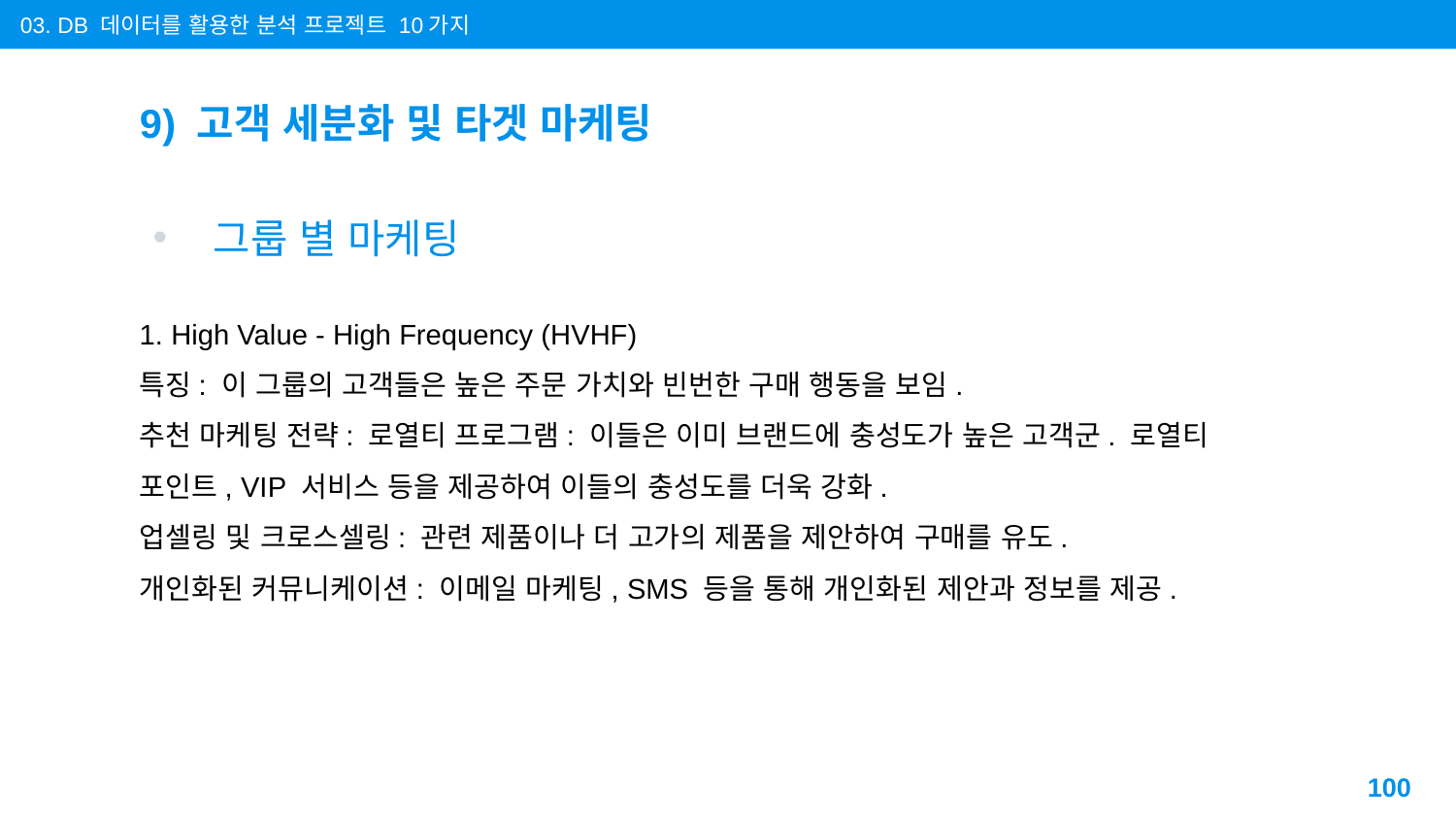

03. DB 데이터를 활용한 분석 프로젝트 10가지
# 9) 고객 세분화 및 타겟 마케팅
그룹 별 마케팅

1. High Value - High Frequency (HVHF)
특징: 이 그룹의 고객들은 높은 주문 가치와 빈번한 구매 행동을 보임.
추천 마케팅 전략: 로열티 프로그램: 이들은 이미 브랜드에 충성도가 높은 고객군. 로열티 포인트, VIP 서비스 등을 제공하여 이들의 충성도를 더욱 강화.
업셀링 및 크로스셀링: 관련 제품이나 더 고가의 제품을 제안하여 구매를 유도.
개인화된 커뮤니케이션: 이메일 마케팅, SMS 등을 통해 개인화된 제안과 정보를 제공.
100